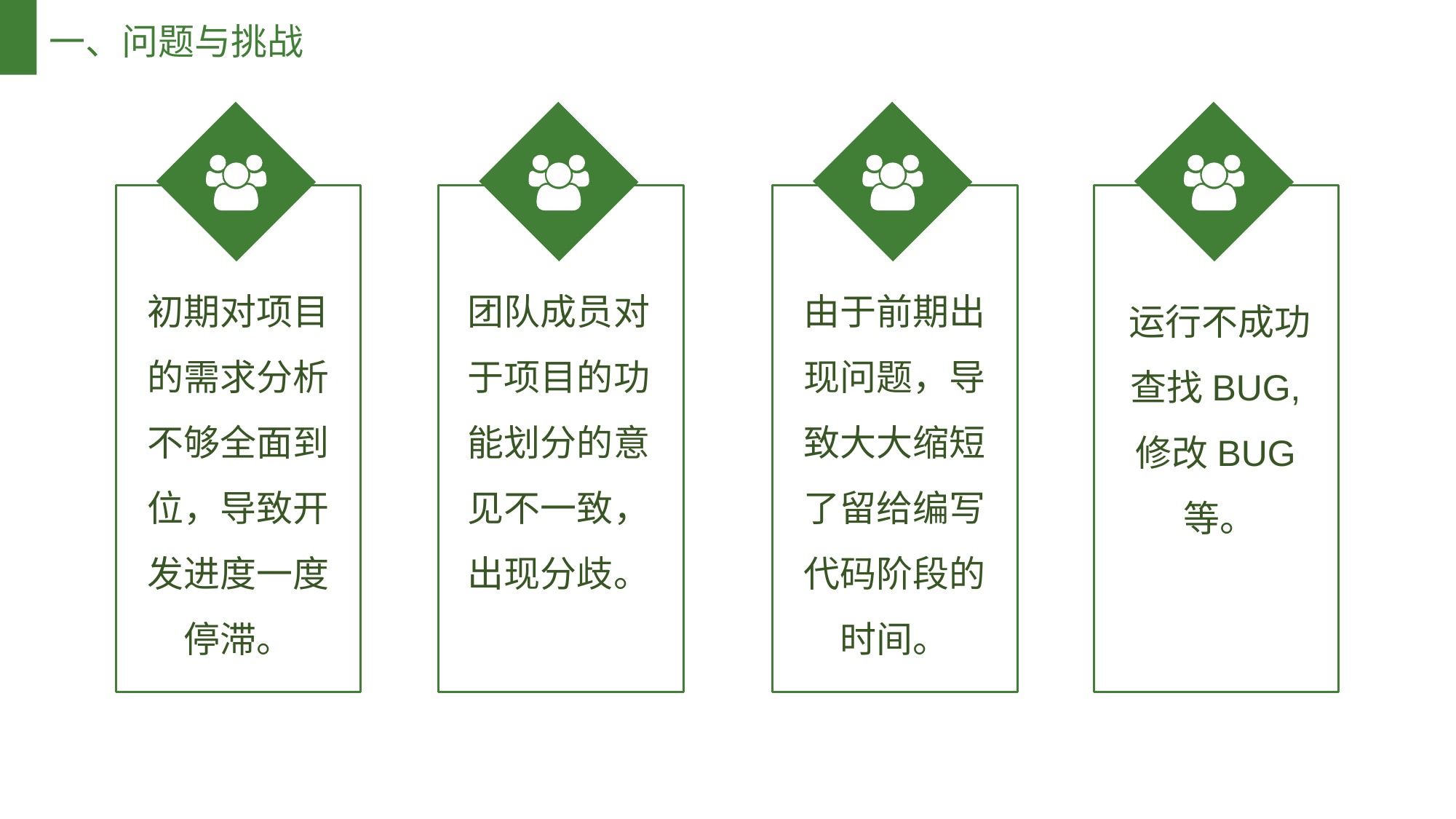

一、问题与挑战

团队成员对于项目的功能划分的意见不一致，出现分歧。
由于前期出现问题，导致大大缩短了留给编写代码阶段的时间。
初期对项目的需求分析不够全面到位，导致开发进度一度停滞。
运行不成功查找BUG,修改BUG等。